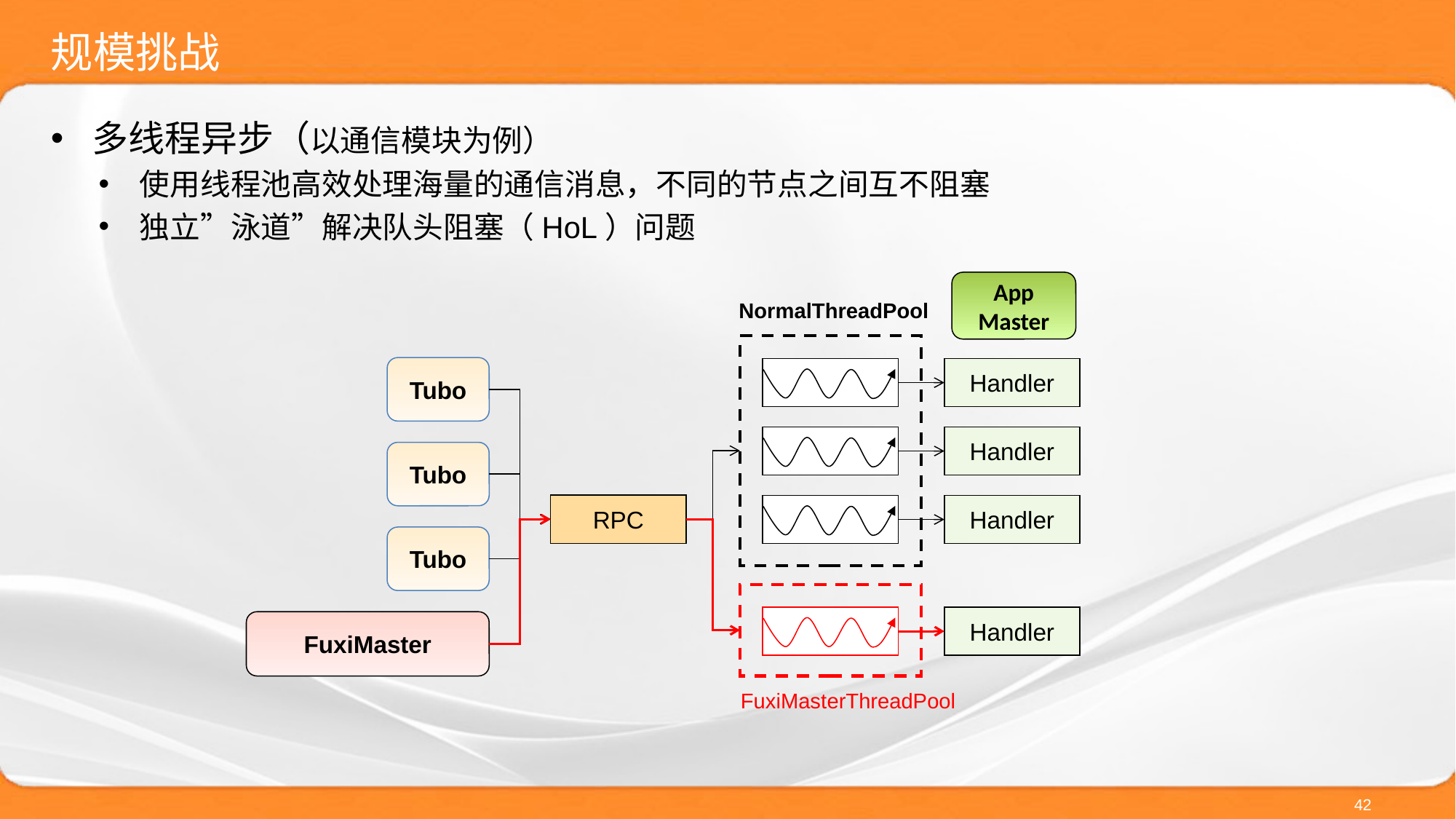

# 规模挑战
多线程异步（以通信模块为例）
使用线程池高效处理海量的通信消息，不同的节点之间互不阻塞
独立”泳道”解决队头阻塞（HoL）问题
App
Master
NormalThreadPool

Tubo

Handler

Handler
Tubo
RPC

Handler
Tubo

Handler
FuxiMaster
FuxiMasterThreadPool
42